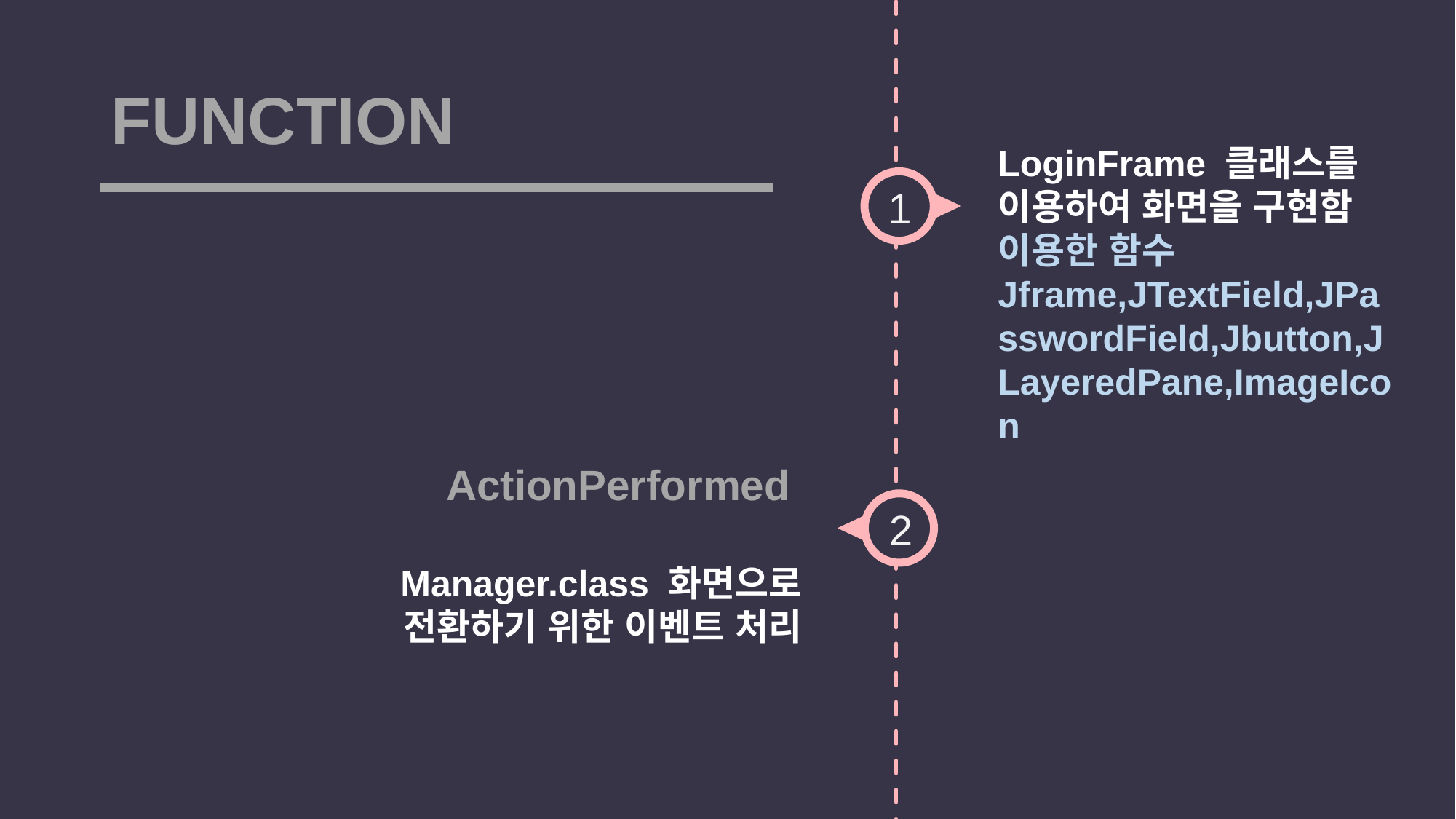

# FUNCTION
LoginFrame 클래스를 이용하여 화면을 구현함
이용한 함수
Jframe,JTextField,JPasswordField,Jbutton,JLayeredPane,ImageIcon

1

ActionPerformed

Manager.class 화면으로
전환하기 위한 이벤트 처리

2